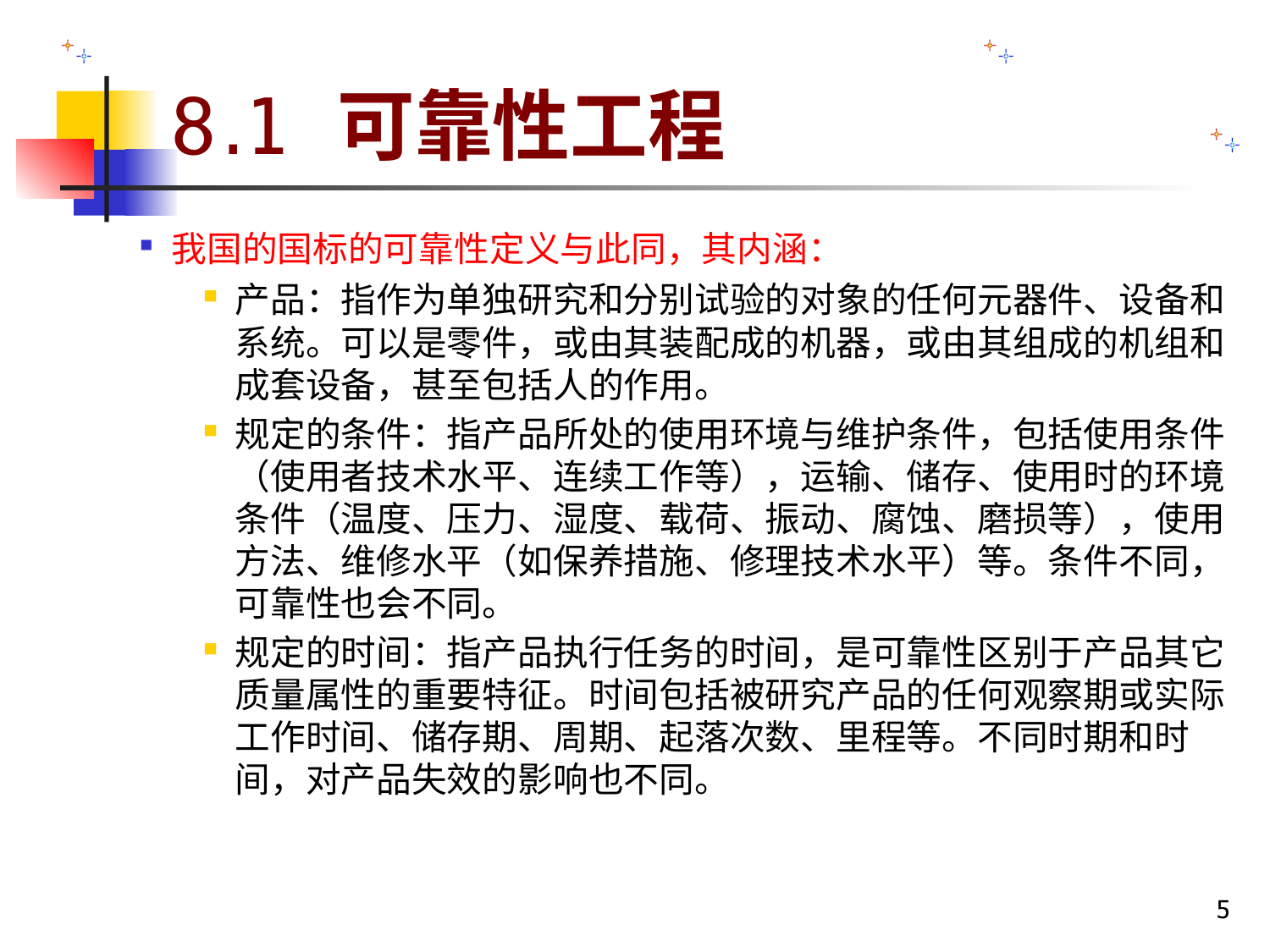

# 8.1 可靠性工程
我国的国标的可靠性定义与此同，其内涵：
产品：指作为单独研究和分别试验的对象的任何元器件、设备和系统。可以是零件，或由其装配成的机器，或由其组成的机组和成套设备，甚至包括人的作用。
规定的条件：指产品所处的使用环境与维护条件，包括使用条件（使用者技术水平、连续工作等），运输、储存、使用时的环境条件（温度、压力、湿度、载荷、振动、腐蚀、磨损等），使用方法、维修水平（如保养措施、修理技术水平）等。条件不同，可靠性也会不同。
规定的时间：指产品执行任务的时间，是可靠性区别于产品其它质量属性的重要特征。时间包括被研究产品的任何观察期或实际工作时间、储存期、周期、起落次数、里程等。不同时期和时间，对产品失效的影响也不同。
5